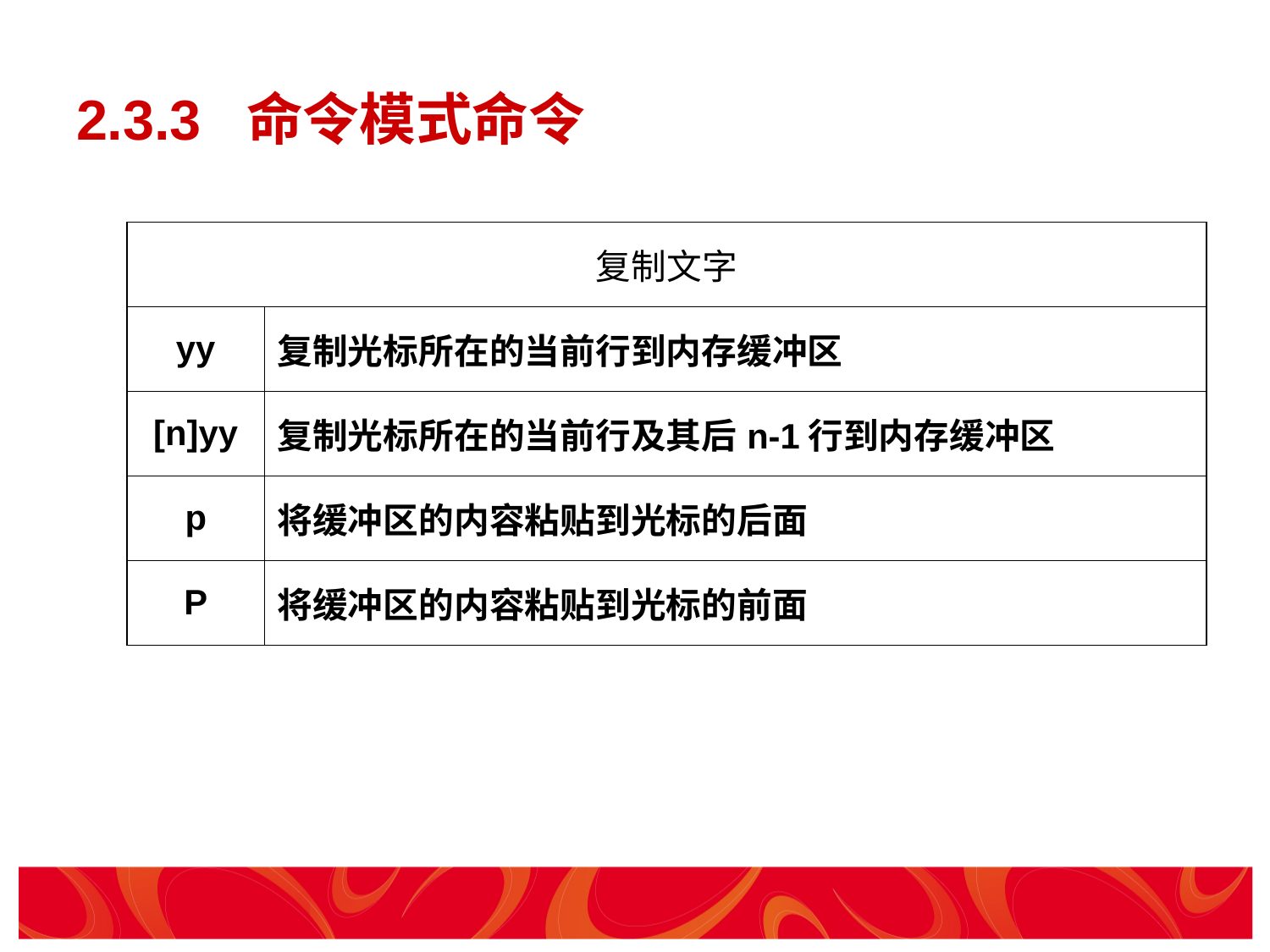

# 2.3.3  命令模式命令
| 复制文字 |  |
| --- | --- |
| yy | 复制光标所在的当前行到内存缓冲区 |
| [n]yy | 复制光标所在的当前行及其后n-1行到内存缓冲区 |
| p | 将缓冲区的内容粘贴到光标的后面 |
| P | 将缓冲区的内容粘贴到光标的前面 |